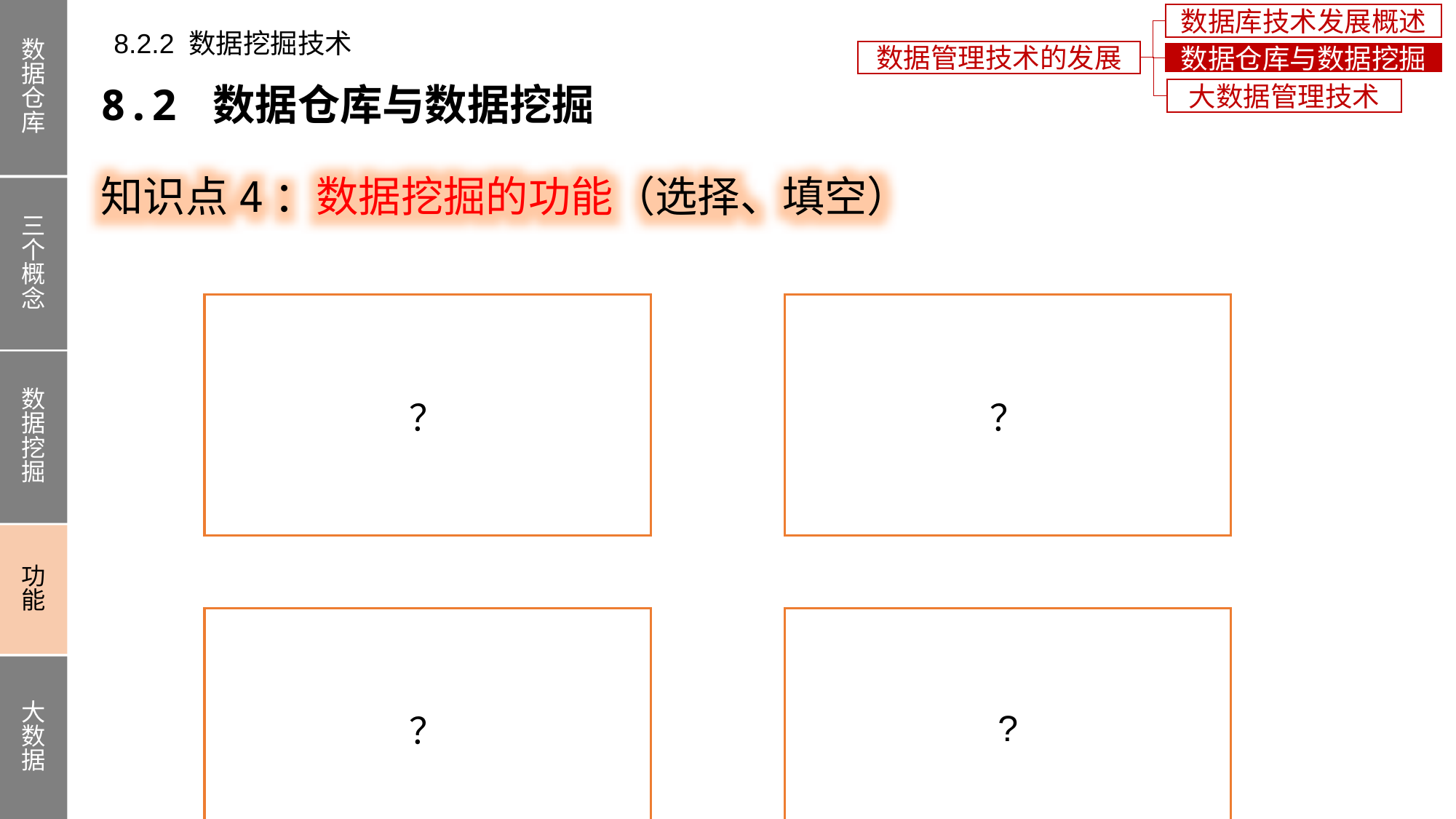

数据仓库
三个概念
数据挖掘
功能
大数据
数据库技术发展概述
8.2.2 数据挖掘技术
数据管理技术的发展
数据仓库与数据挖掘
8.2 数据仓库与数据挖掘
大数据管理技术
知识点4：数据挖掘的功能（选择、填空）
？
？
？
?
?
？